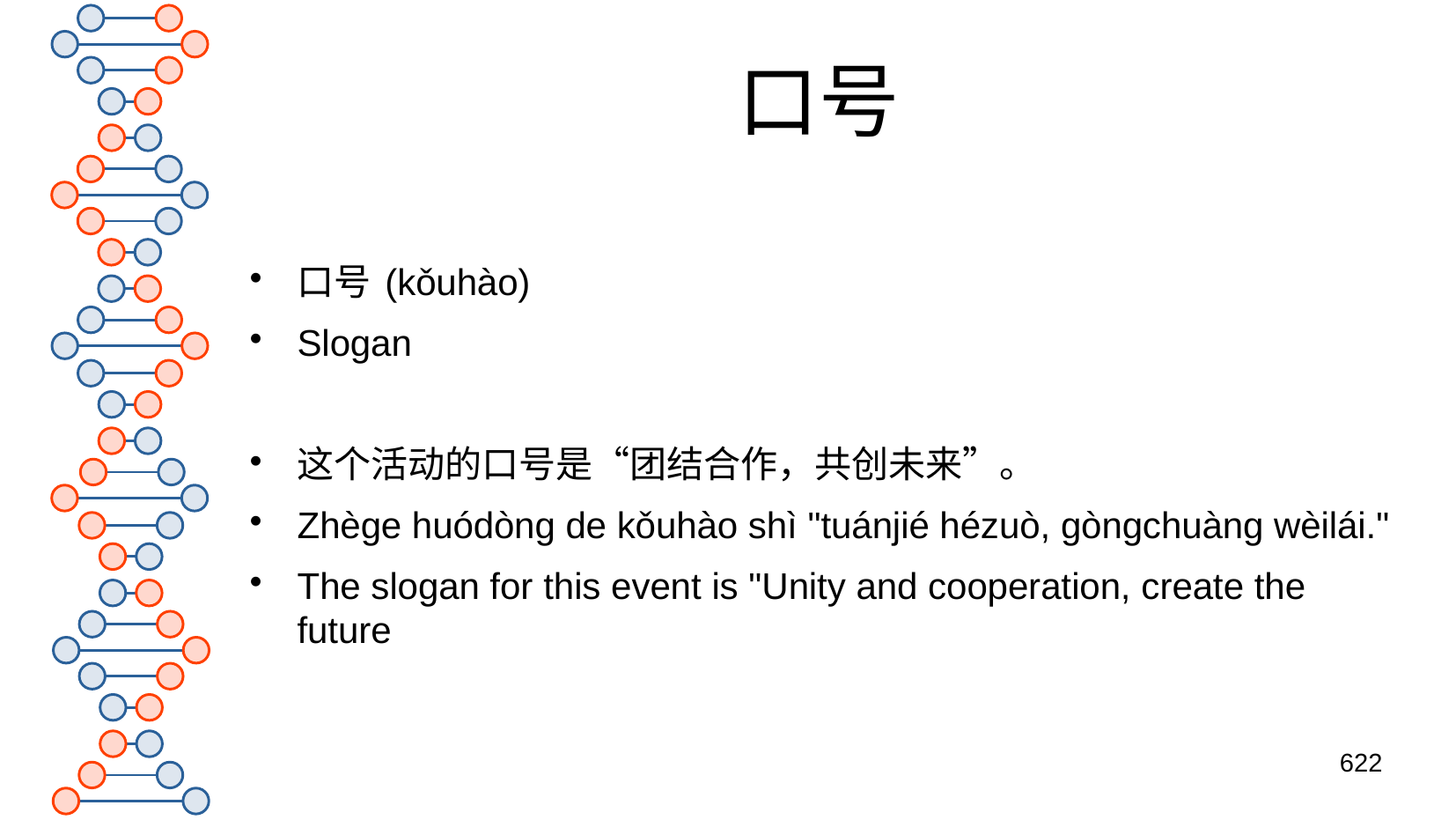

# 口号

口号 (kǒuhào)
Slogan

这个活动的口号是“团结合作，共创未来”。
Zhège huódòng de kǒuhào shì "tuánjié hézuò, gòngchuàng wèilái."
The slogan for this event is "Unity and cooperation, create the future
622